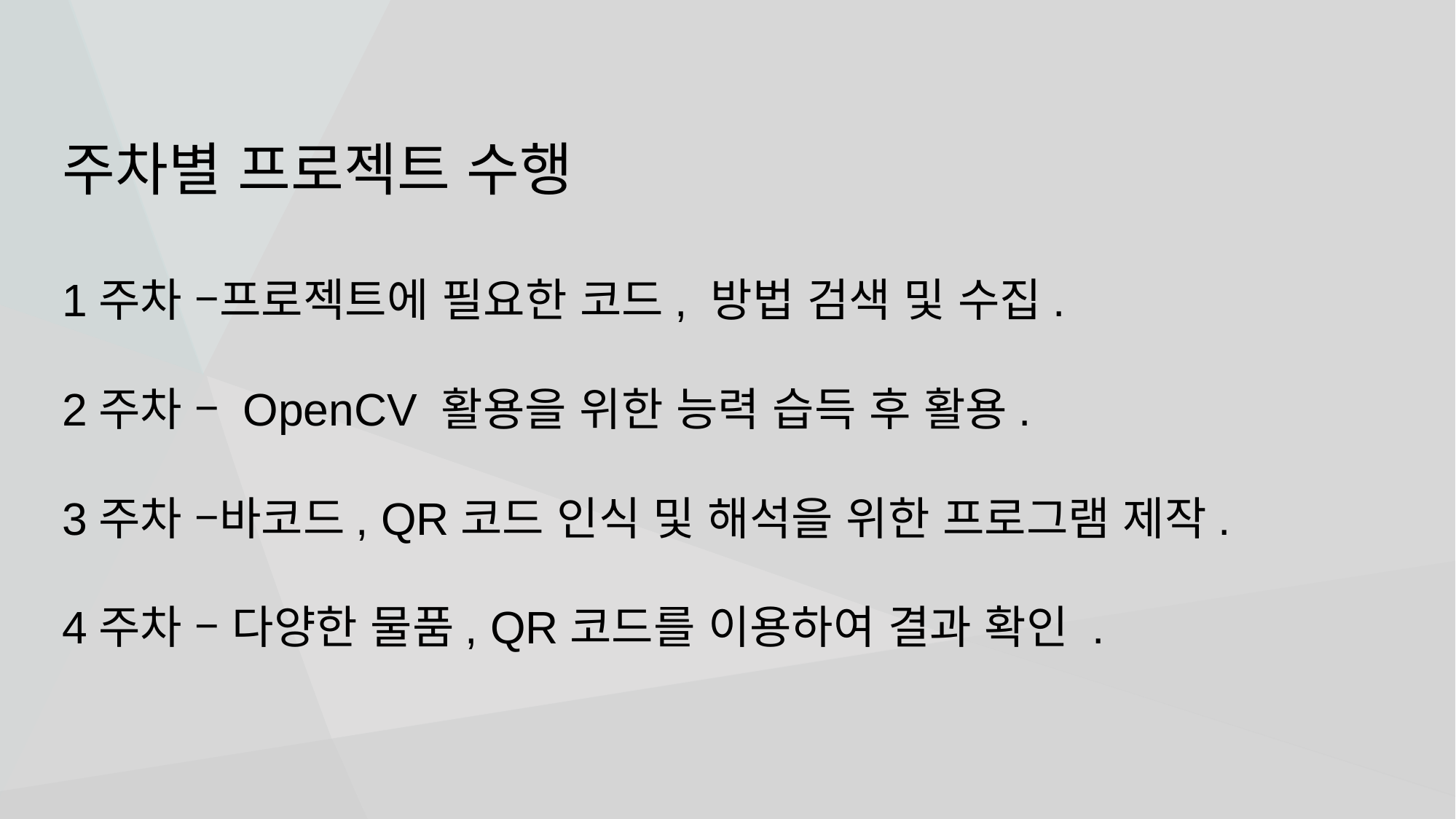

# 주차별 프로젝트 수행 1주차 –프로젝트에 필요한 코드, 방법 검색 및 수집. 2주차 – OpenCV 활용을 위한 능력 습득 후 활용. 3주차 –바코드, QR코드 인식 및 해석을 위한 프로그램 제작. 4주차 – 다양한 물품, QR코드를 이용하여 결과 확인 .